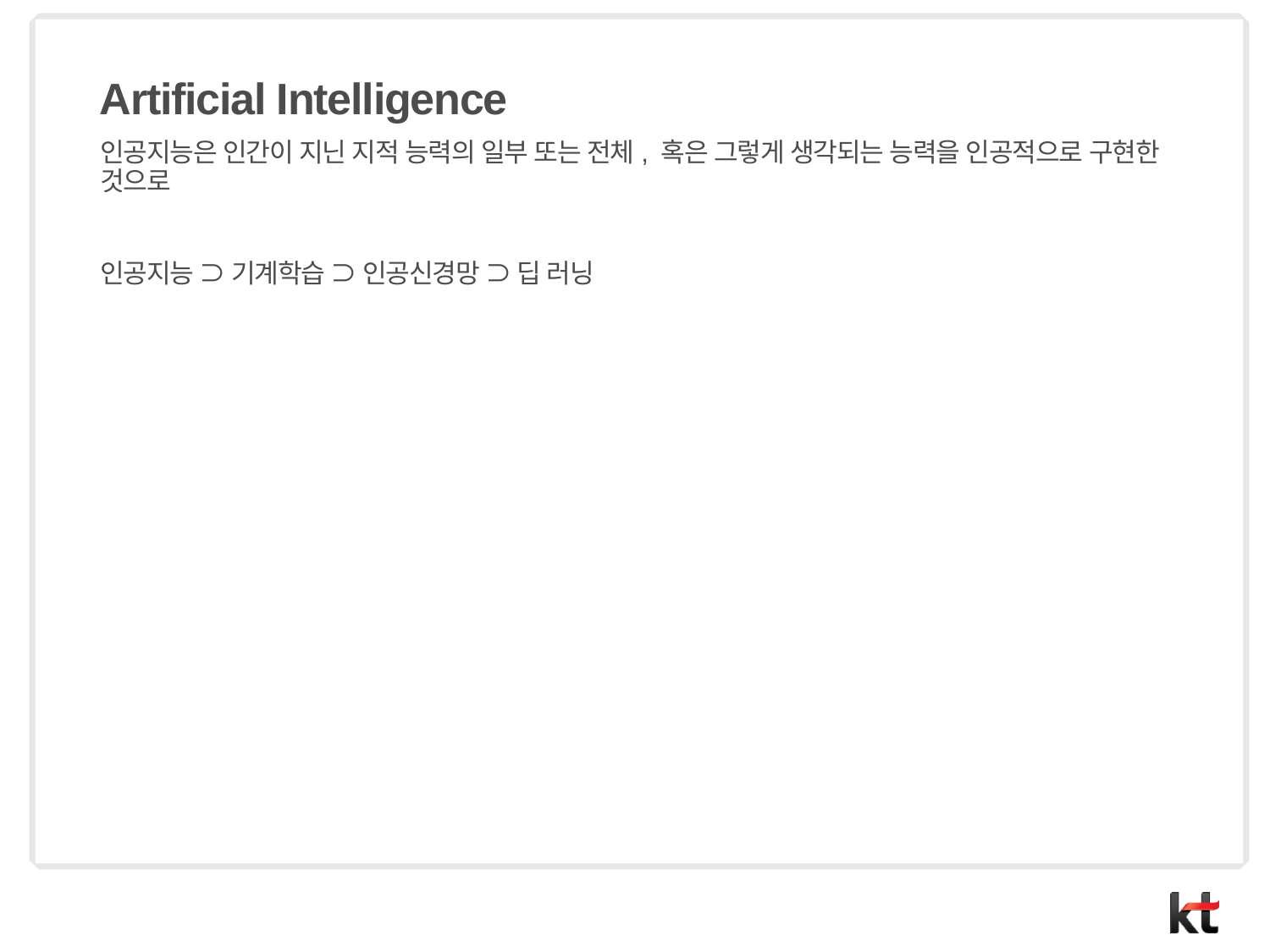

# Artificial Intelligence
인공지능은 인간이 지닌 지적 능력의 일부 또는 전체, 혹은 그렇게 생각되는 능력을 인공적으로 구현한 것으로

인공지능 ⊃ 기계학습 ⊃ 인공신경망 ⊃ 딥 러닝